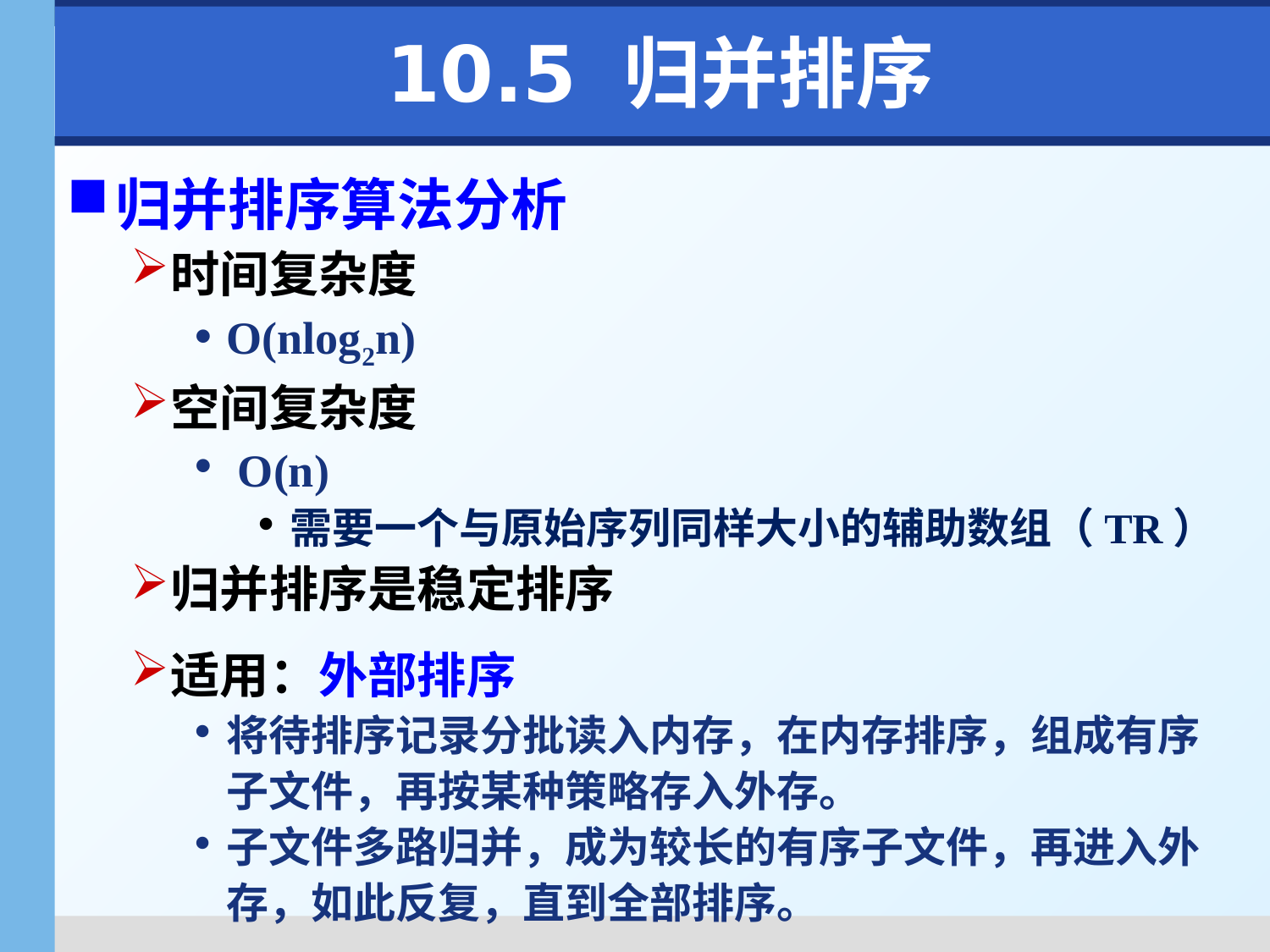

# 10.5 归并排序
归并排序算法分析
时间复杂度
O(nlog2n)
空间复杂度
 O(n)
需要一个与原始序列同样大小的辅助数组（TR）
归并排序是稳定排序
适用：外部排序
将待排序记录分批读入内存，在内存排序，组成有序子文件，再按某种策略存入外存。
子文件多路归并，成为较长的有序子文件，再进入外存，如此反复，直到全部排序。